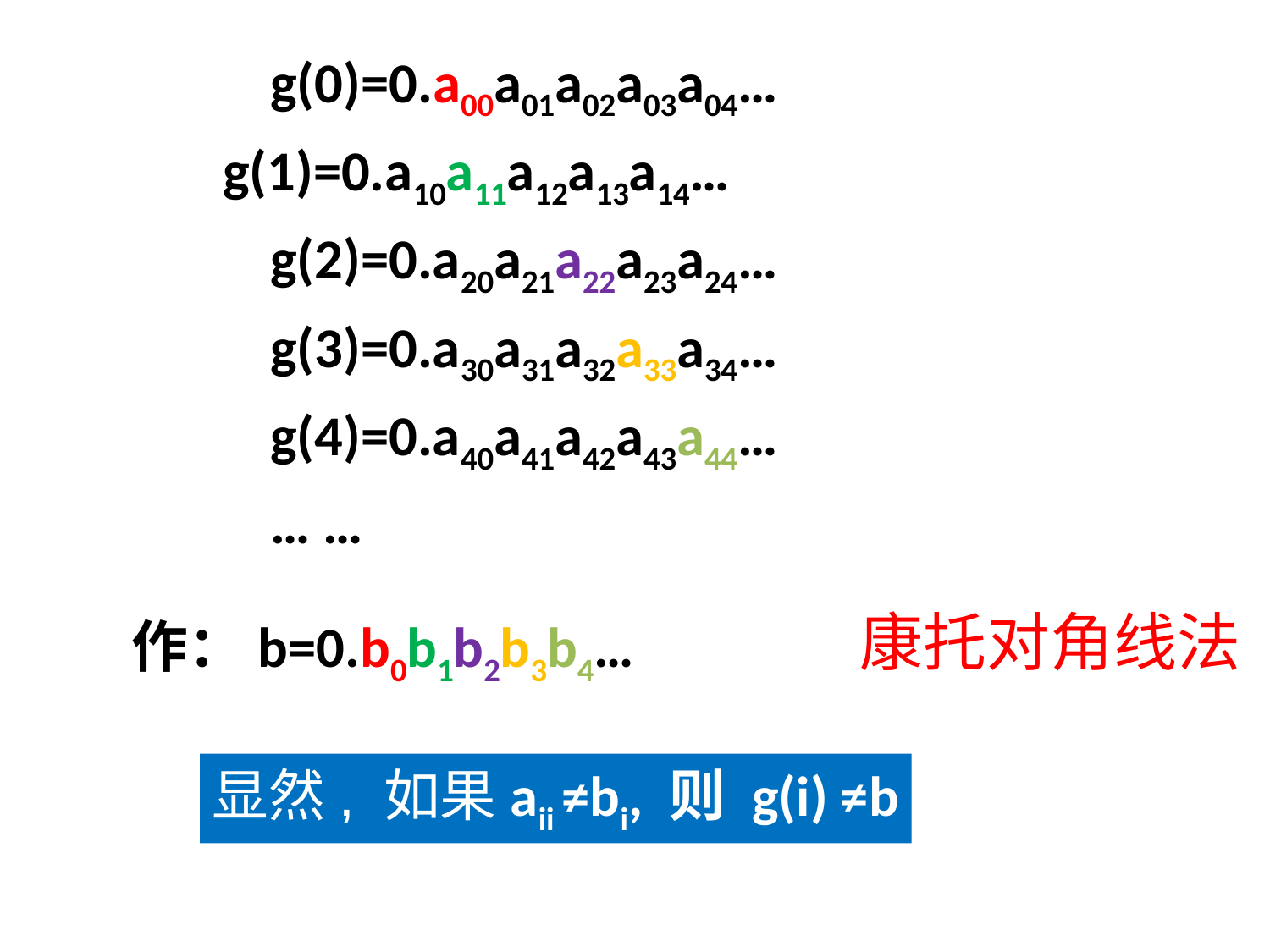

g(0)=0.a00a01a02a03a04…
             g(1)=0.a10a11a12a13a14…
		   g(2)=0.a20a21a22a23a24…
		   g(3)=0.a30a31a32a33a34…
		   g(4)=0.a40a41a42a43a44…
		   … …
康托对角线法
作：b=0.b0b1b2b3b4…
显然, 如果aii ≠bi, 则 g(i) ≠b